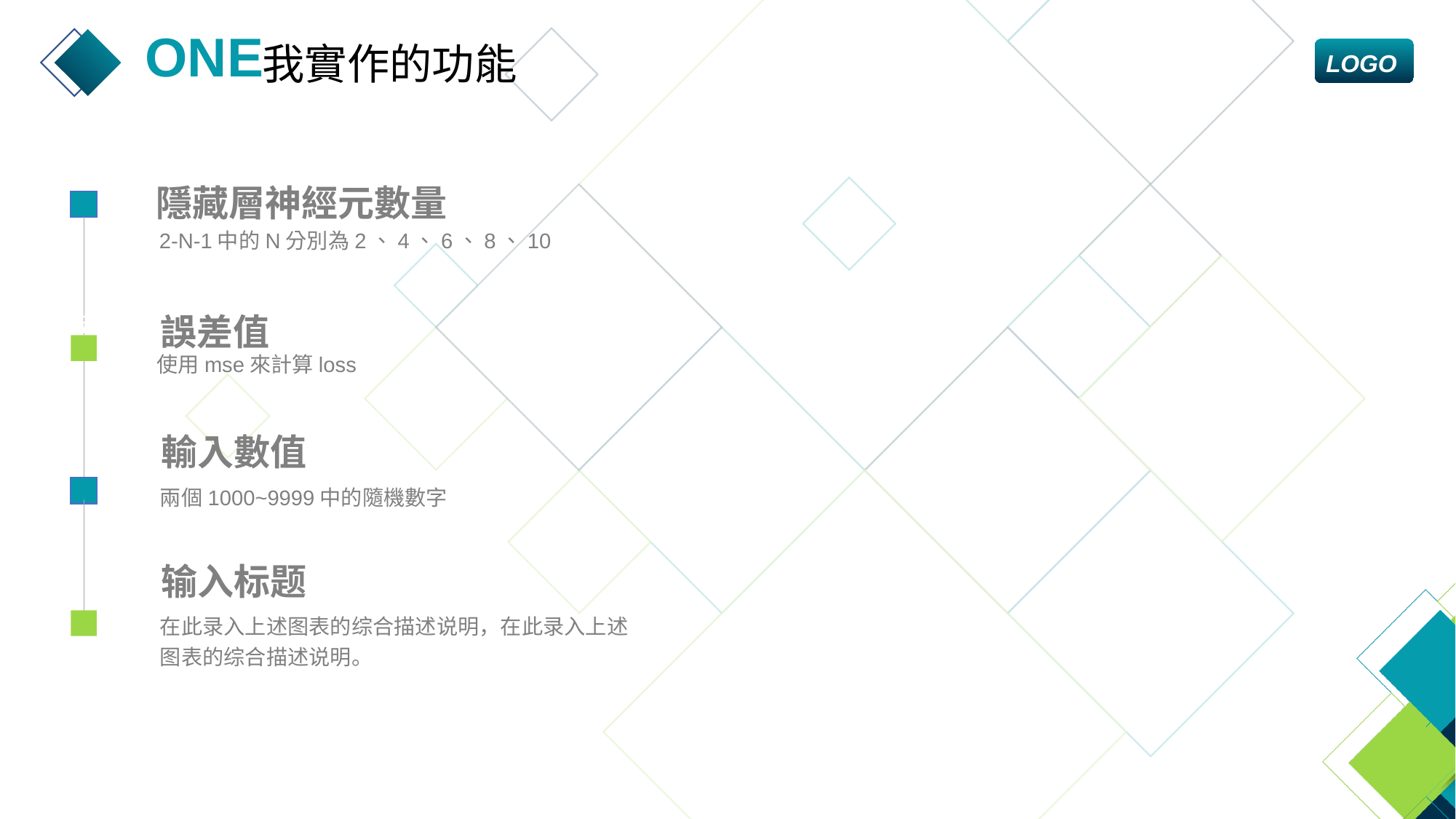

ONE
我實作的功能
隱藏層神經元數量

2-N-1中的N分別為2、4、6、8、10
财务与融资
誤差值

使用mse來計算loss
輸入數值
兩個1000~9999中的隨機數字

输入标题
在此录入上述图表的综合描述说明，在此录入上述图表的综合描述说明。